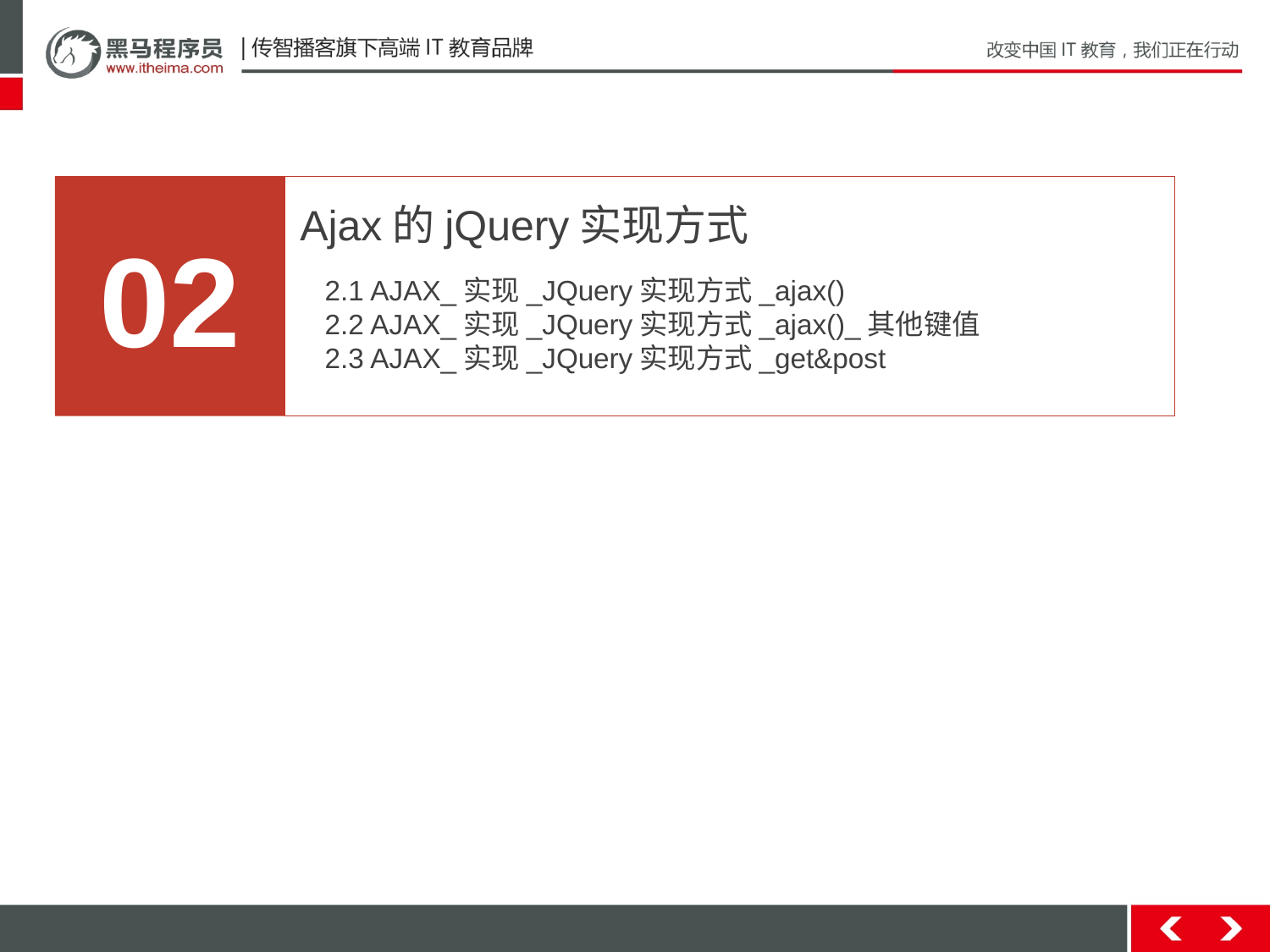

02

Ajax的jQuery实现方式
2.1 AJAX_实现_JQuery实现方式_ajax()
2.2 AJAX_实现_JQuery实现方式_ajax()_其他键值
2.3 AJAX_实现_JQuery实现方式_get&post